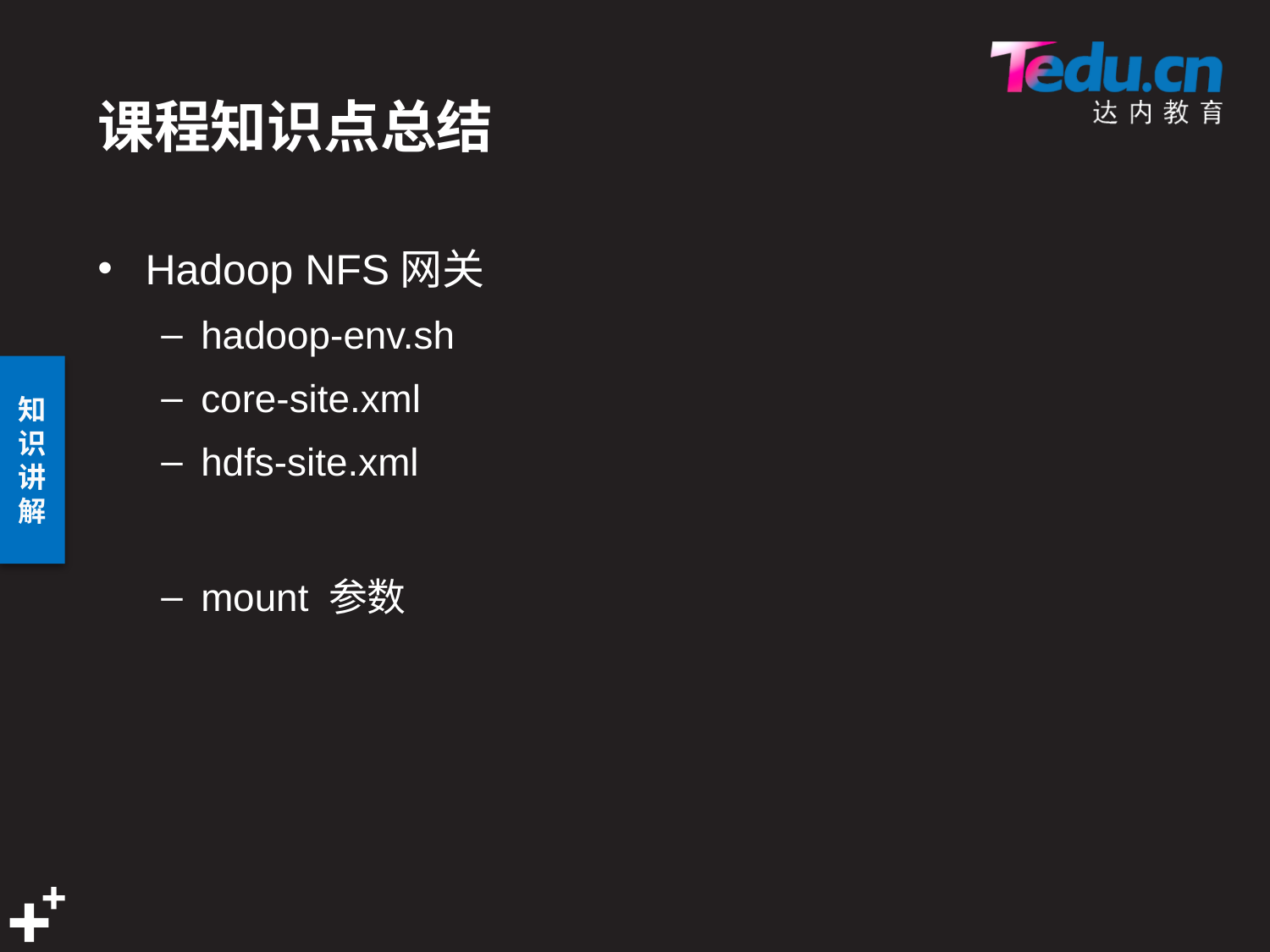

# 课程知识点总结
Hadoop NFS网关
hadoop-env.sh
core-site.xml
hdfs-site.xml

mount 参数